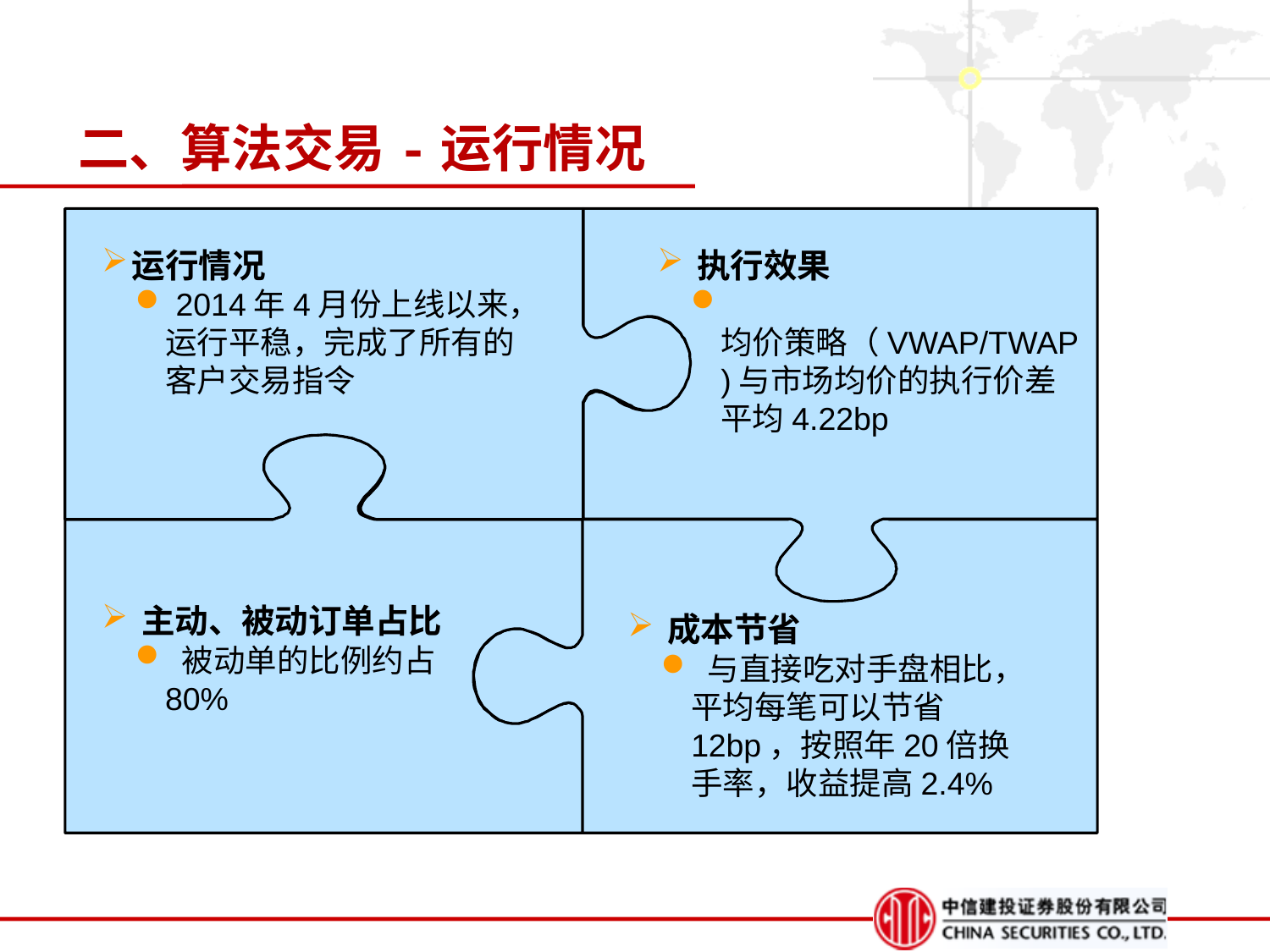

# 二、算法交易-运行情况

运行情况
 2014年4月份上线以来，运行平稳，完成了所有的客户交易指令
执行效果
 均价策略（VWAP/TWAP)与市场均价的执行价差平均4.22bp

主动、被动订单占比
 被动单的比例约占80%

成本节省
 与直接吃对手盘相比，平均每笔可以节省12bp，按照年20倍换手率，收益提高2.4%